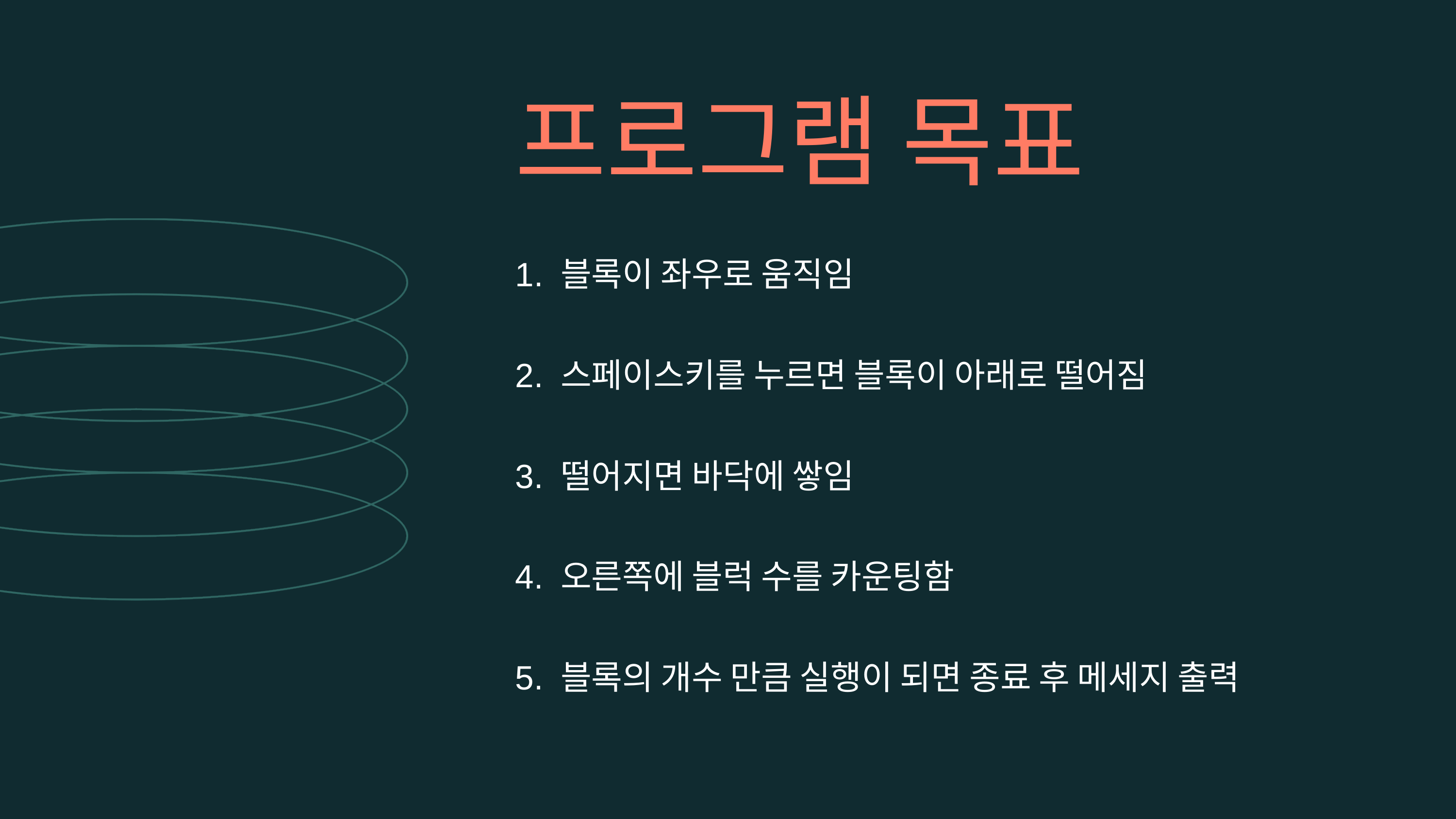

프로그램 목표
1. 블록이 좌우로 움직임

2. 스페이스키를 누르면 블록이 아래로 떨어짐

3. 떨어지면 바닥에 쌓임

4. 오른쪽에 블럭 수를 카운팅함

5. 블록의 개수 만큼 실행이 되면 종료 후 메세지 출력